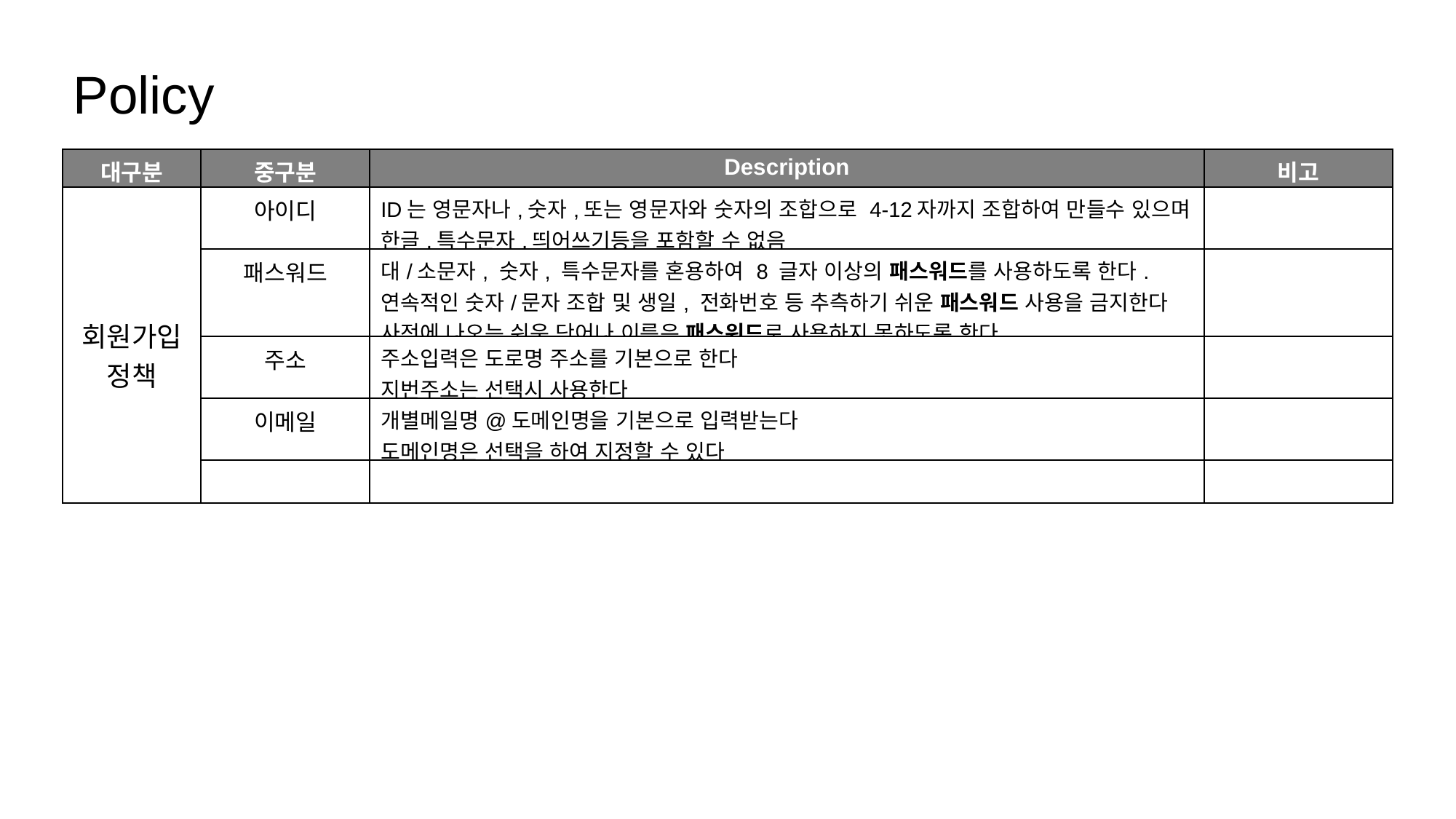

Policy
| 대구분 | 중구분 | Description | 비고 |
| --- | --- | --- | --- |
| 회원가입 정책 | 아이디 | ID는 영문자나,숫자,또는 영문자와 숫자의 조합으로 4-12자까지 조합하여 만들수 있으며 한글,특수문자,띄어쓰기등을 포함할 수 없음 |  |
|  | 패스워드 | 대/소문자, 숫자, 특수문자를 혼용하여 8 글자 이상의 패스워드를 사용하도록 한다. 연속적인 숫자/문자 조합 및 생일, 전화번호 등 추측하기 쉬운 패스워드 사용을 금지한다 사전에 나오는 쉬운 단어나 이름은 패스워드로 사용하지 못하도록 한다 |  |
|  | 주소 | 주소입력은 도로명 주소를 기본으로 한다 지번주소는 선택시 사용한다 |  |
|  | 이메일 | 개별메일명@도메인명을 기본으로 입력받는다 도메인명은 선택을 하여 지정할 수 있다 |  |
|  |  |  |  |